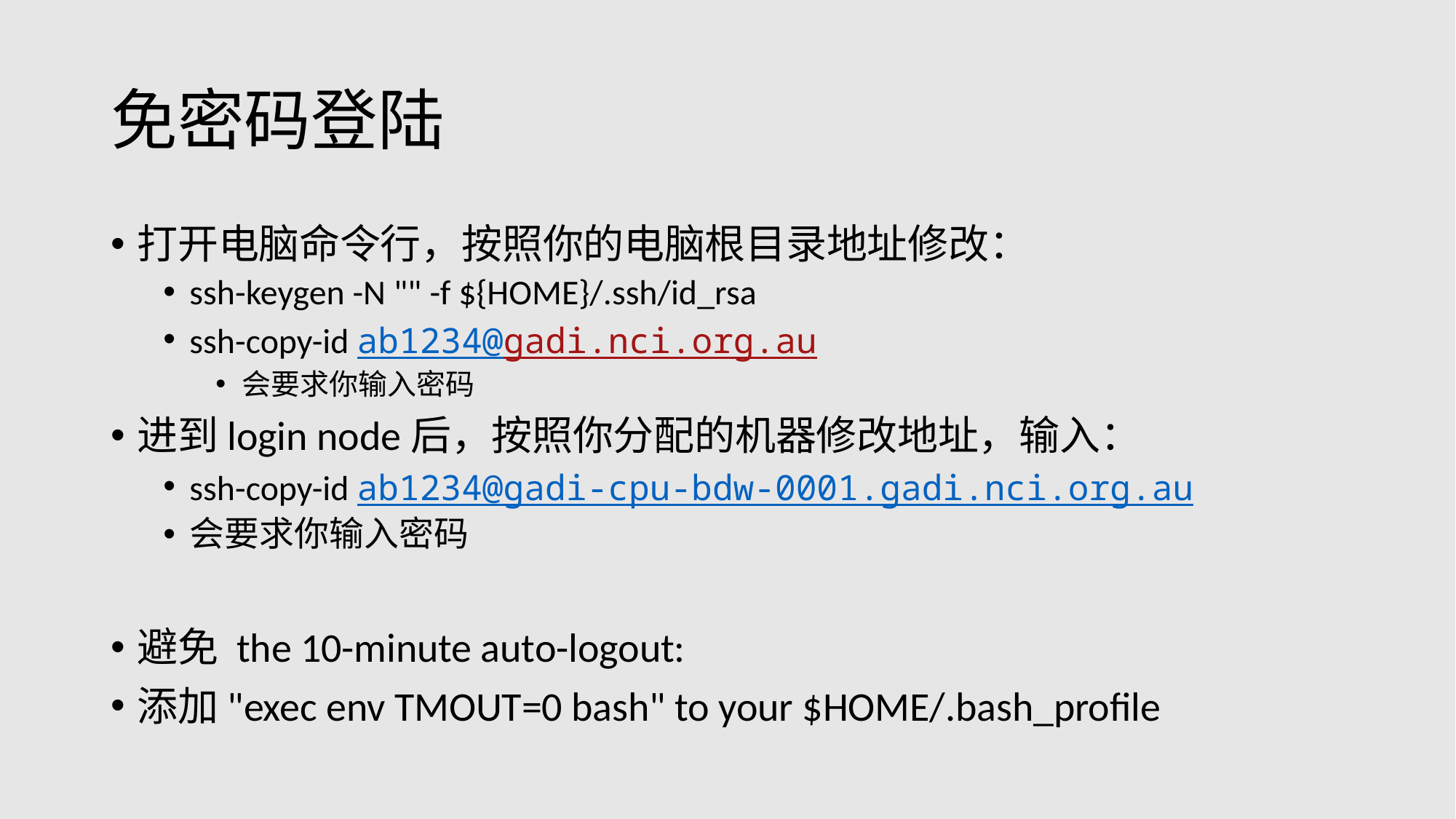

# 免密码登陆
打开电脑命令行，按照你的电脑根目录地址修改：
ssh-keygen -N "" -f ${HOME}/.ssh/id_rsa​
ssh-copy-id ab1234@gadi.nci.org.au
会要求你输入密码
进到login node后，按照你分配的机器修改地址，输入：
ssh-copy-id ab1234@gadi-cpu-bdw-0001.gadi.nci.org.au
会要求你输入密码

避免 the 10-minute auto-logout:​
添加"exec env TMOUT=0 bash" to your $HOME/.bash_profile​